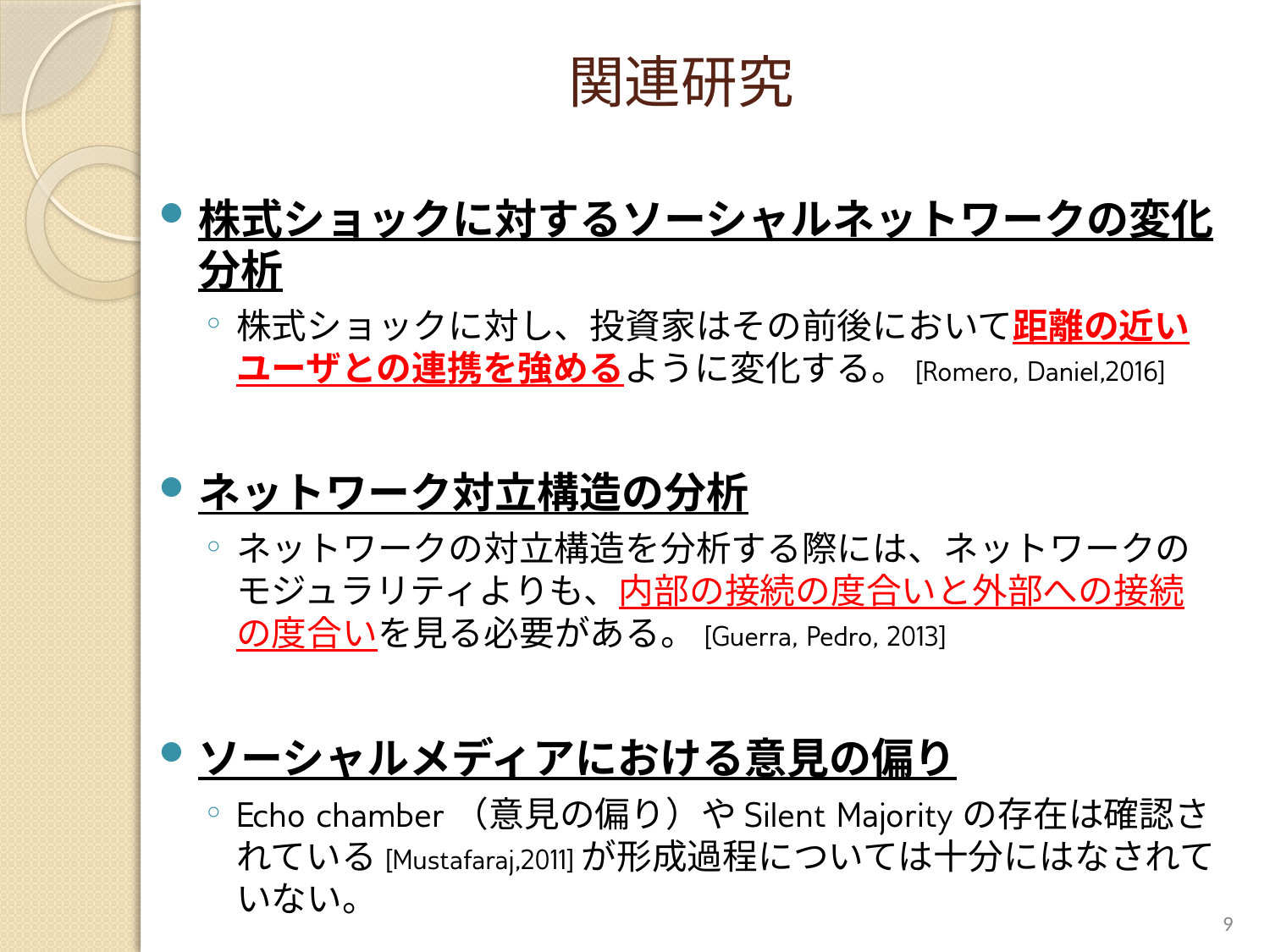

# 関連研究
株式ショックに対するソーシャルネットワークの変化分析
株式ショックに対し、投資家はその前後において距離の近いユーザとの連携を強めるように変化する。[Romero, Daniel,2016]

ネットワーク対立構造の分析
ネットワークの対立構造を分析する際には、ネットワークのモジュラリティよりも、内部の接続の度合いと外部への接続の度合いを見る必要がある。[Guerra, Pedro, 2013]

ソーシャルメディアにおける意見の偏り
Echo chamber（意見の偏り）やSilent Majorityの存在は確認されている[Mustafaraj,2011]が形成過程については十分にはなされていない。

9